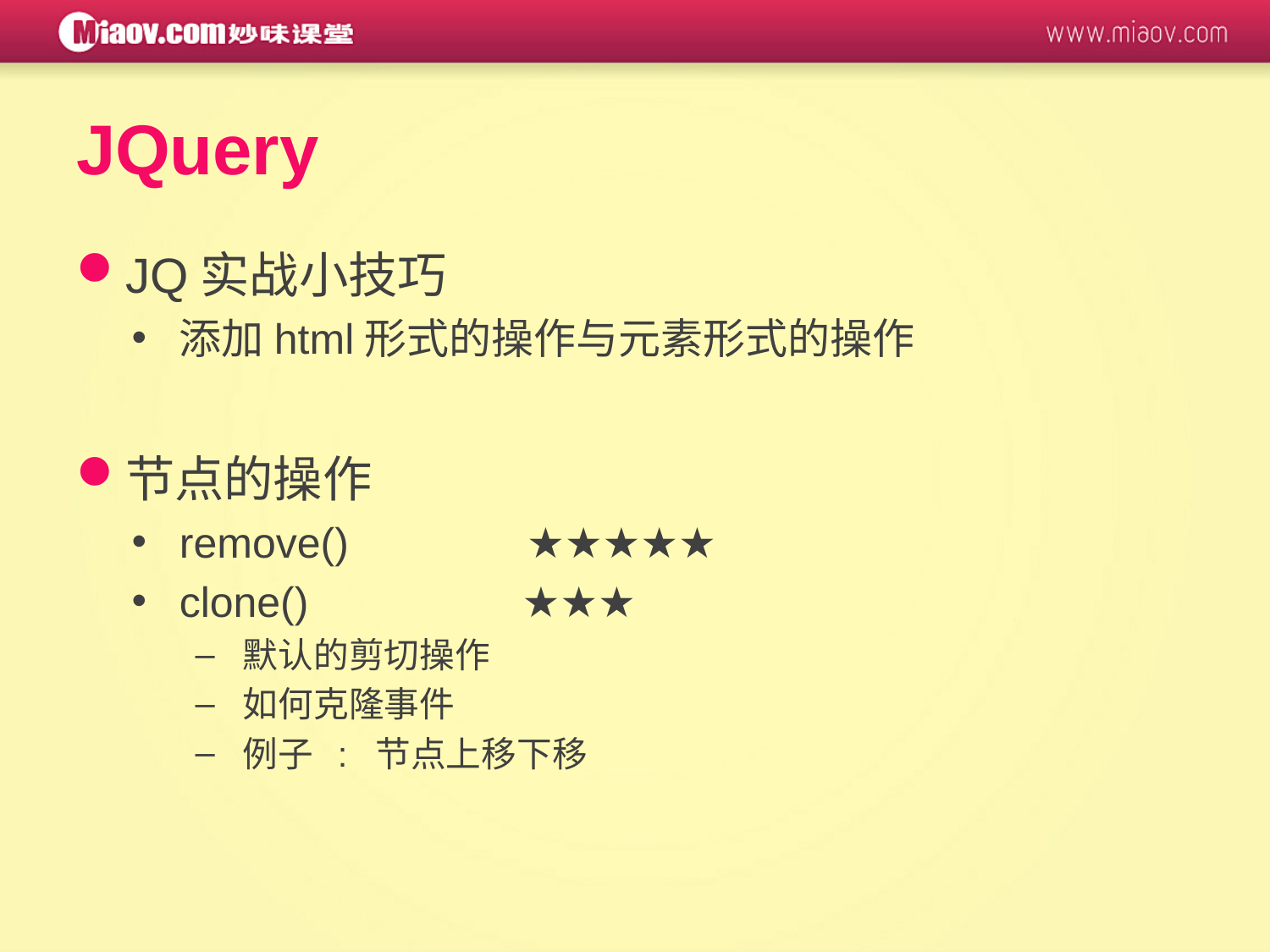

# JQuery
JQ实战小技巧
添加html形式的操作与元素形式的操作

节点的操作
remove()               ★★★★★
clone()                  ★★★
默认的剪切操作
如何克隆事件
例子  :  节点上移下移